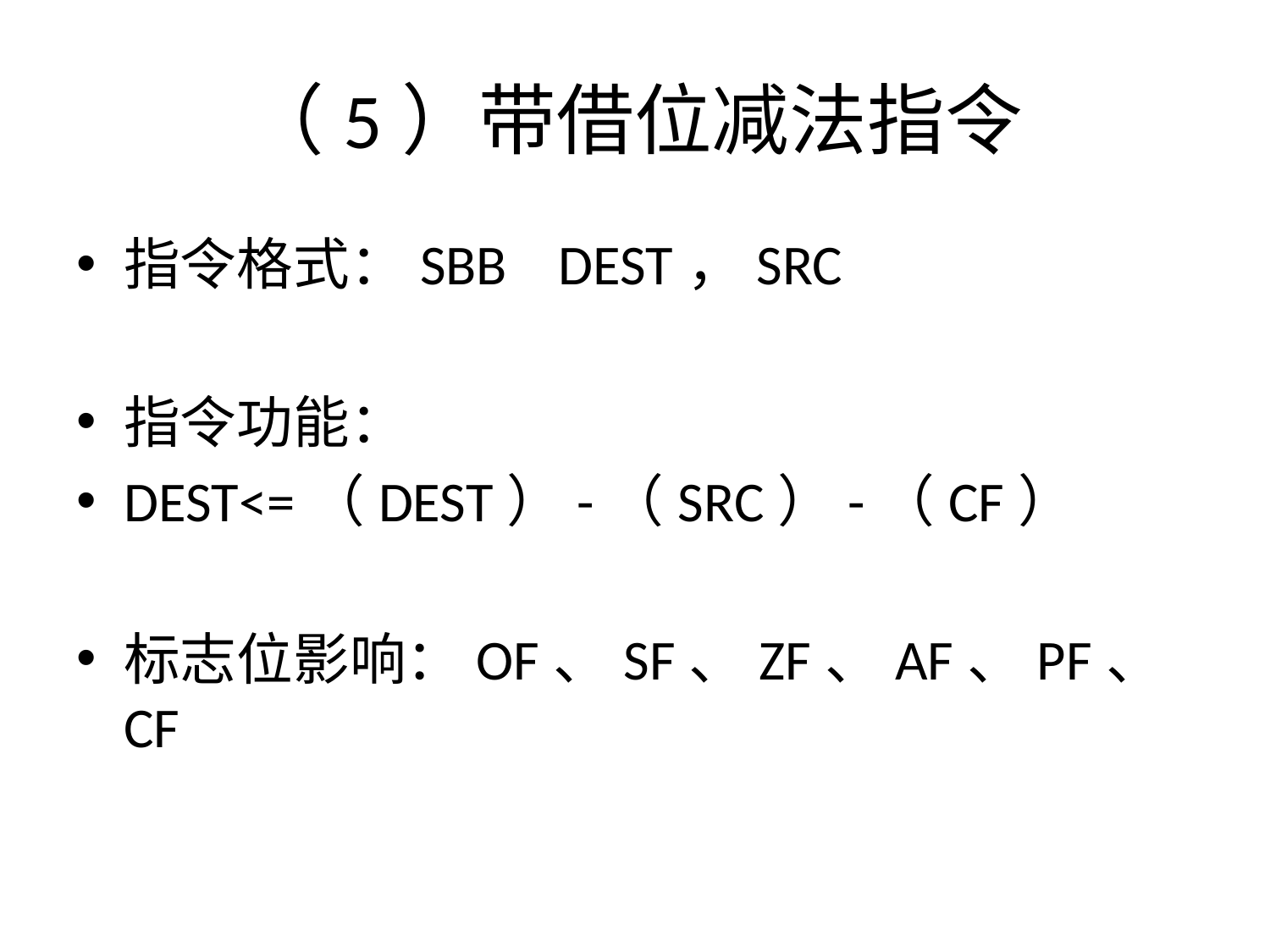

# （5）带借位减法指令
指令格式：SBB    DEST，SRC

指令功能：
DEST<=（DEST）-（SRC）-（CF）

标志位影响：OF、SF、ZF、AF、PF、CF